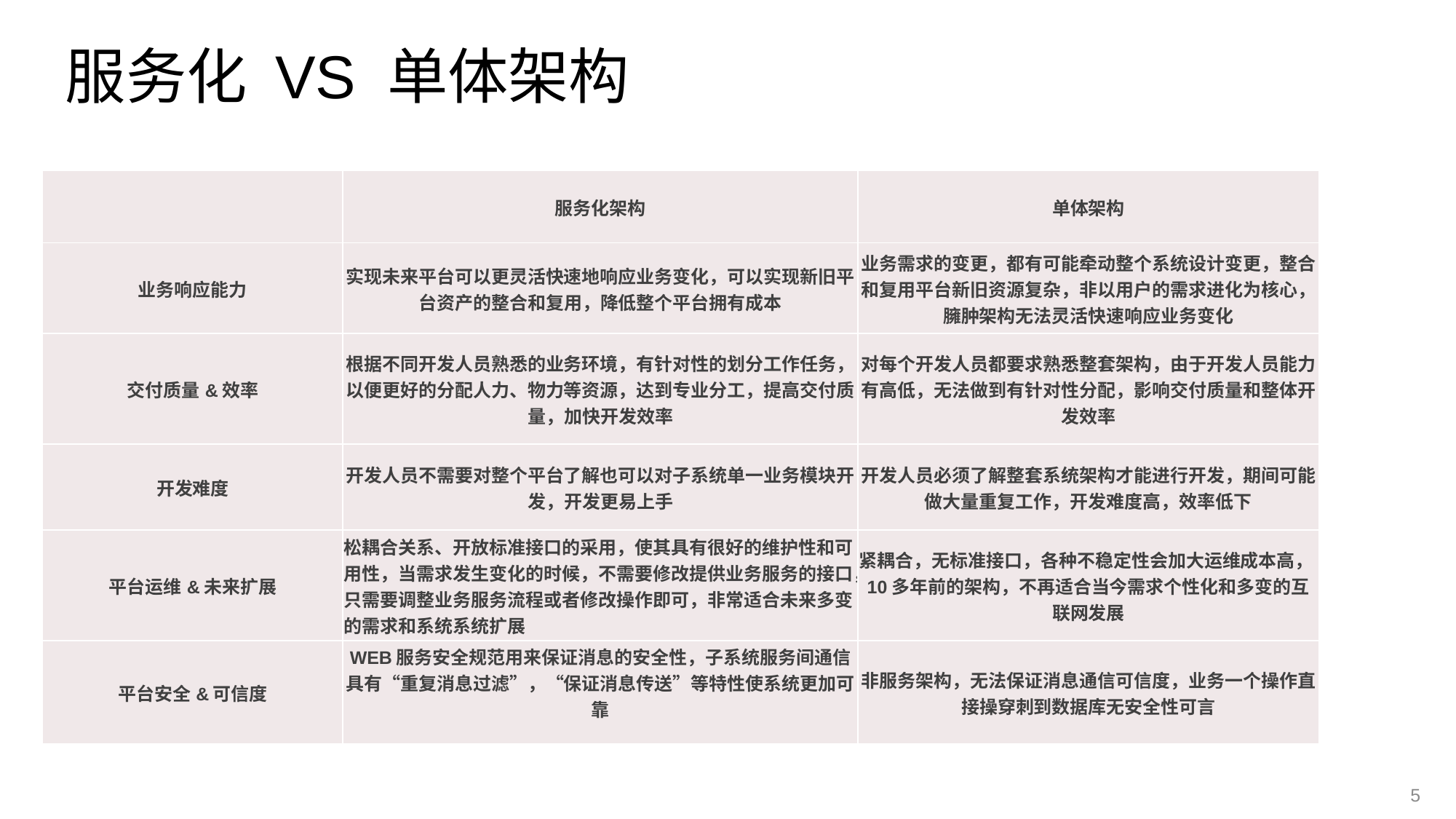

服务化 vs 单体架构
|  | 服务化架构 | 单体架构 |
| --- | --- | --- |
| 业务响应能力 | 实现未来平台可以更灵活快速地响应业务变化，可以实现新旧平台资产的整合和复用，降低整个平台拥有成本 | 业务需求的变更，都有可能牵动整个系统设计变更，整合和复用平台新旧资源复杂，非以用户的需求进化为核心，臃肿架构无法灵活快速响应业务变化 |
| 交付质量&效率 | 根据不同开发人员熟悉的业务环境，有针对性的划分工作任务，以便更好的分配人力、物力等资源，达到专业分工，提高交付质量，加快开发效率 | 对每个开发人员都要求熟悉整套架构，由于开发人员能力有高低，无法做到有针对性分配，影响交付质量和整体开发效率 |
| 开发难度 | 开发人员不需要对整个平台了解也可以对子系统单一业务模块开发，开发更易上手 | 开发人员必须了解整套系统架构才能进行开发，期间可能做大量重复工作，开发难度高，效率低下 |
| 平台运维&未来扩展 | 松耦合关系、开放标准接口的采用，使其具有很好的维护性和可用性，当需求发生变化的时候，不需要修改提供业务服务的接口，只需要调整业务服务流程或者修改操作即可，非常适合未来多变的需求和系统系统扩展 | 紧耦合，无标准接口，各种不稳定性会加大运维成本高，10多年前的架构，不再适合当今需求个性化和多变的互联网发展 |
| 平台安全&可信度 | WEB服务安全规范用来保证消息的安全性，子系统服务间通信具有“重复消息过滤”，“保证消息传送”等特性使系统更加可靠 | 非服务架构，无法保证消息通信可信度，业务一个操作直接操穿刺到数据库无安全性可言 |
5